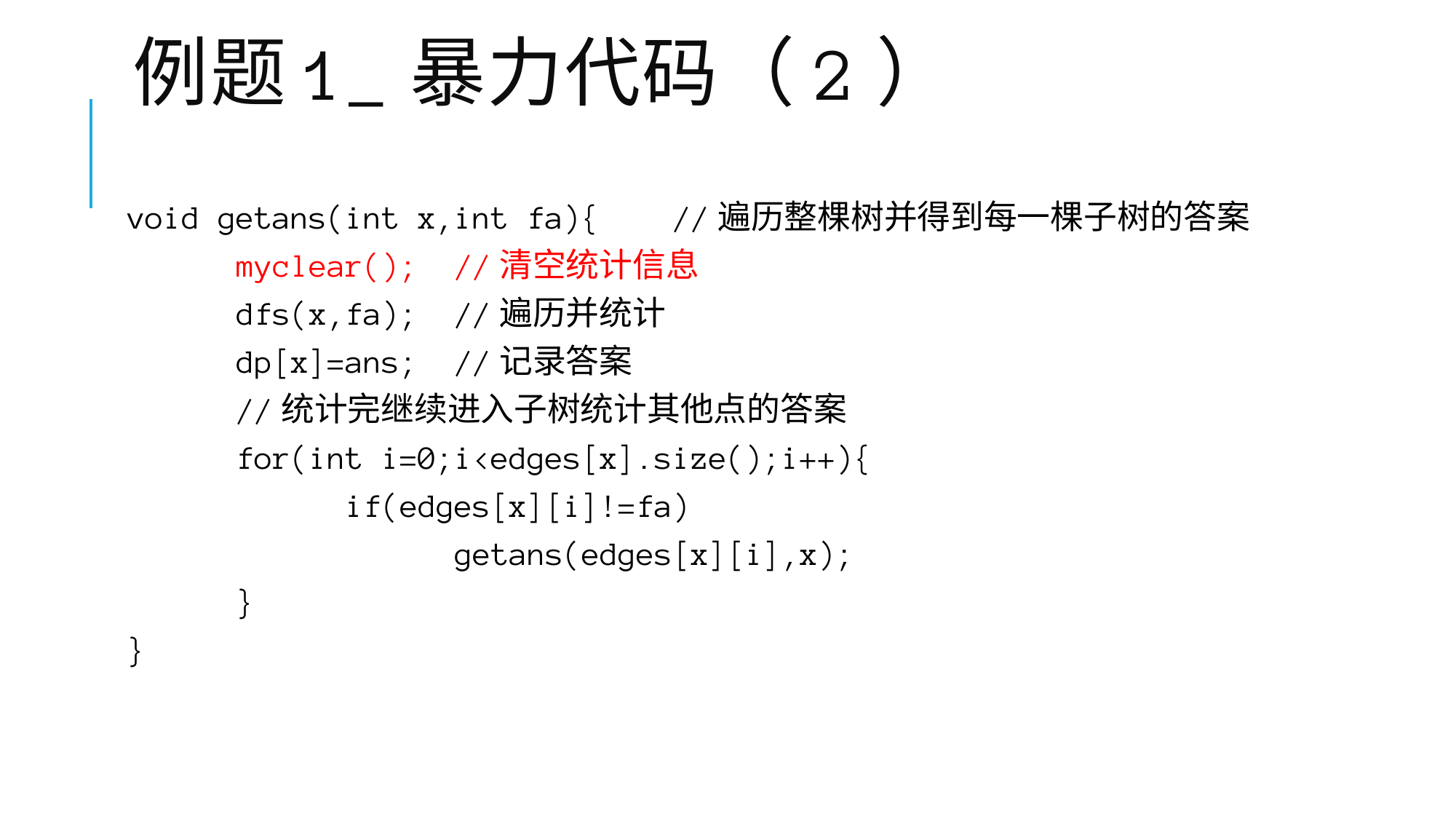

# 例题1_暴力代码（2）
void getans(int x,int fa){	//遍历整棵树并得到每一棵子树的答案
	myclear();	//清空统计信息
	dfs(x,fa);	//遍历并统计
	dp[x]=ans;	//记录答案
	//统计完继续进入子树统计其他点的答案
	for(int i=0;i<edges[x].size();i++){
		if(edges[x][i]!=fa)
			getans(edges[x][i],x);
	}
}